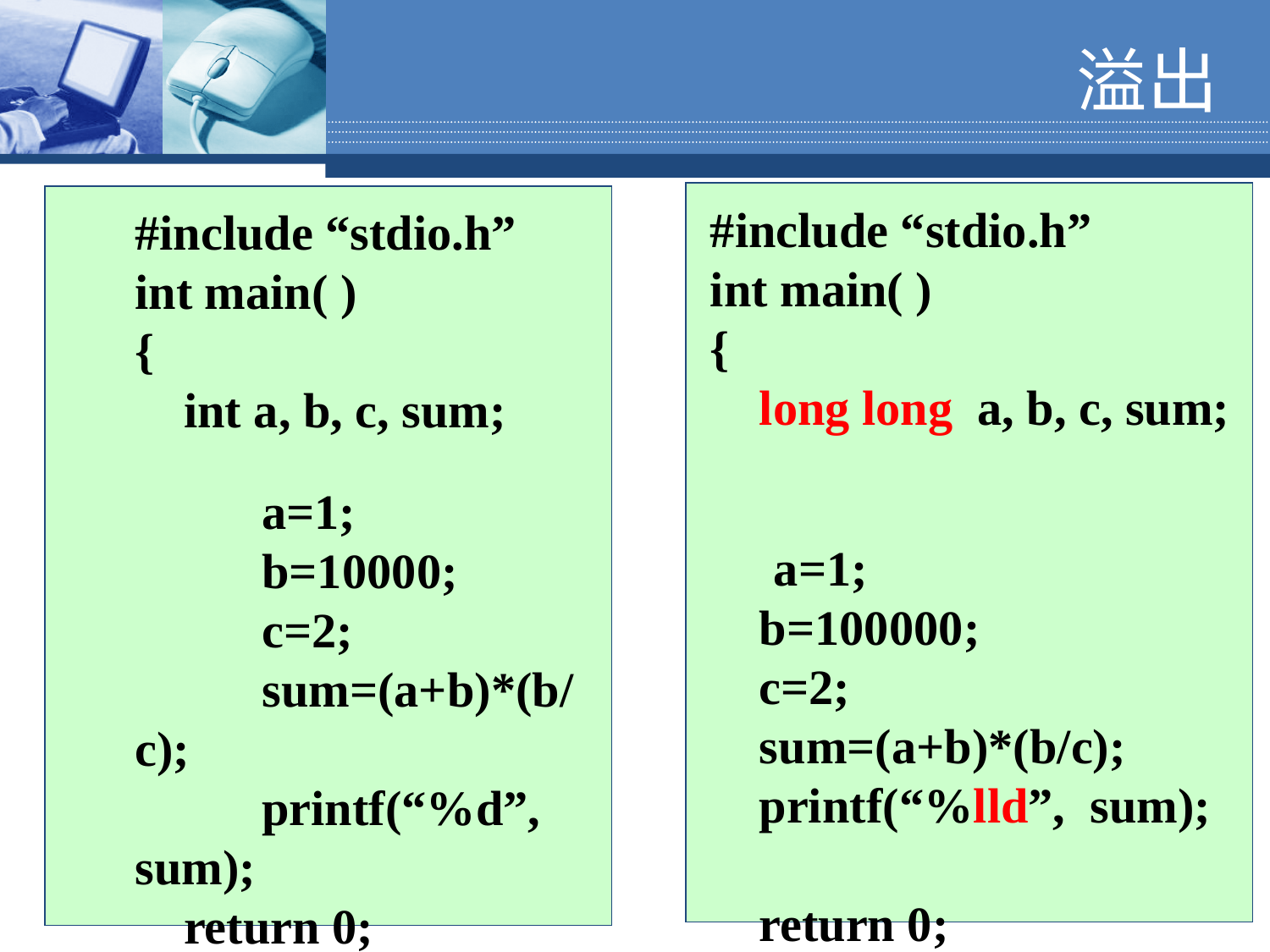

# 溢出
#include “stdio.h”
int main( )
{
    long long  a, b, c, sum;

   a=1;
    b=100000;
    c=2;
    sum=(a+b)*(b/c);
    printf(“%lld”,  sum);
    return 0;
}
#include “stdio.h”
int main( )
{
    int a, b, c, sum;

  	a=1;
	b=10000;
	c=2;
	sum=(a+b)*(b/c);
    	printf(“%d”,  sum);
    return 0;
}